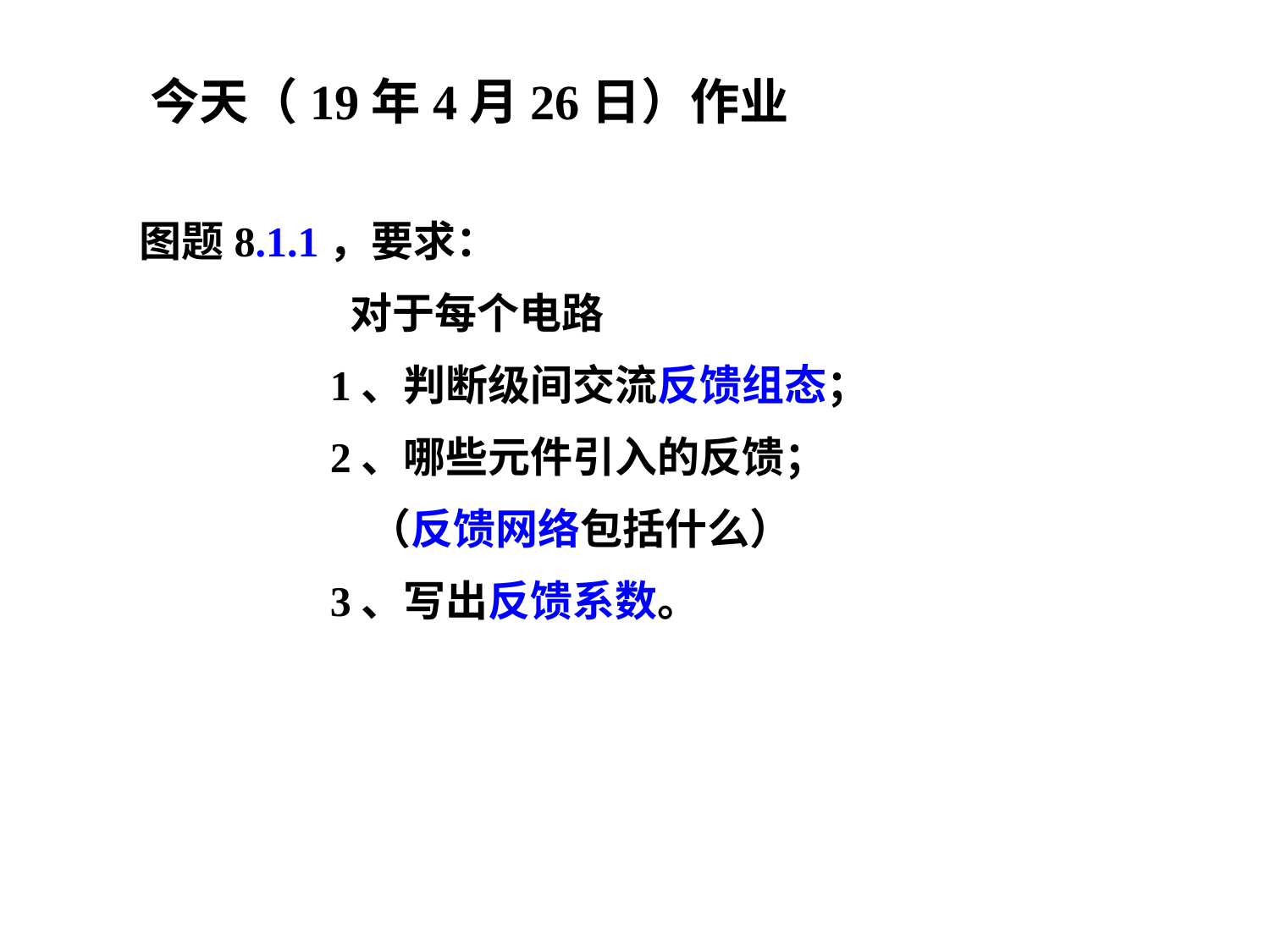

今天（19年4月26日）作业
图题8.1.1，要求：
                     对于每个电路
                  1、判断级间交流反馈组态；
                  2、哪些元件引入的反馈；
                       （反馈网络包括什么）
                  3、写出反馈系数。